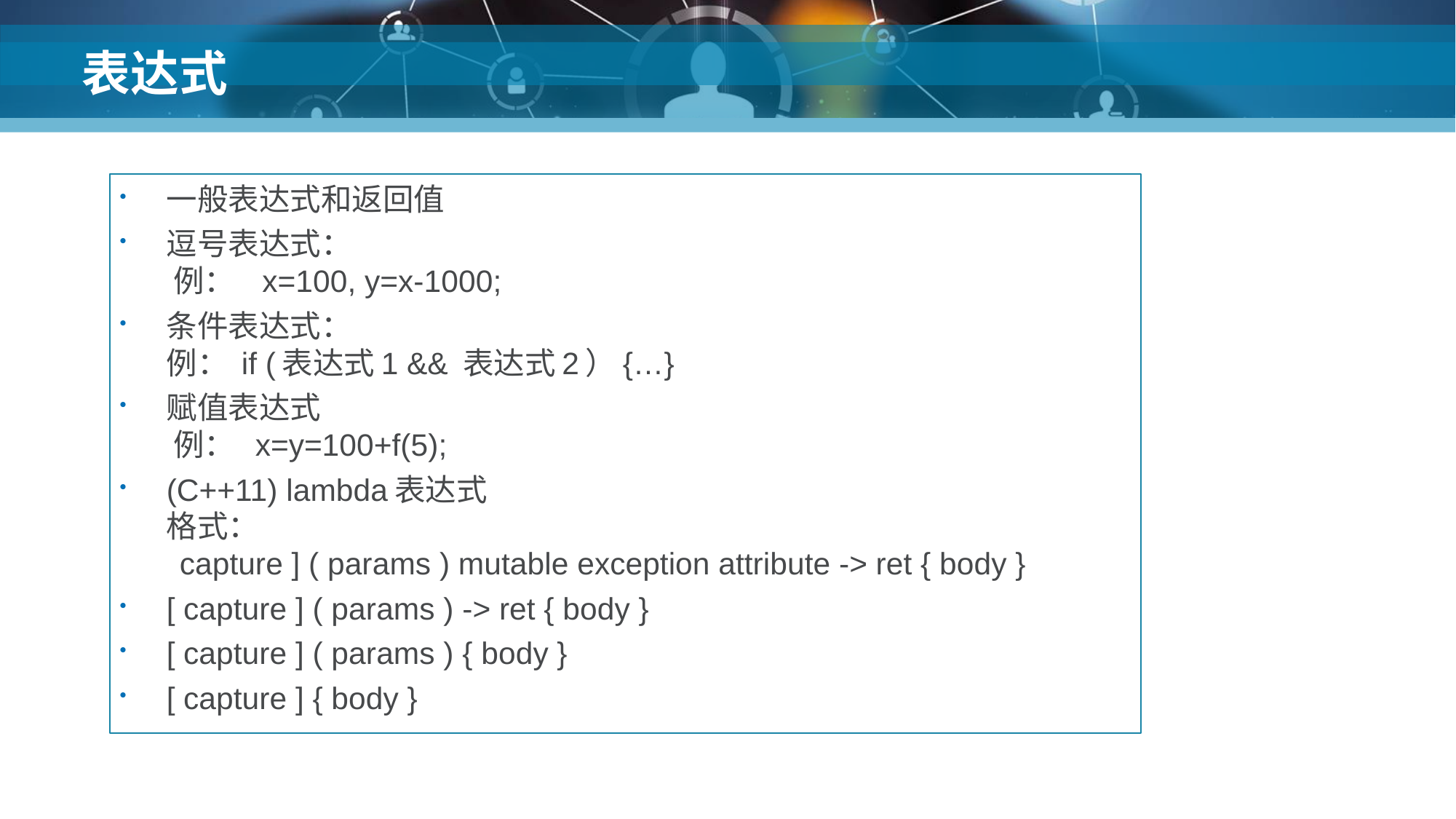

# 表达式
一般表达式和返回值
逗号表达式：
 例：   x=100, y=x-1000;
条件表达式：
例： if (表达式1 && 表达式2）{…}
赋值表达式
 例：  x=y=100+f(5);
(C++11) lambda表达式
格式：
 capture ] ( params ) mutable exception attribute -> ret { body }
[ capture ] ( params ) -> ret { body }
[ capture ] ( params ) { body }
[ capture ] { body }